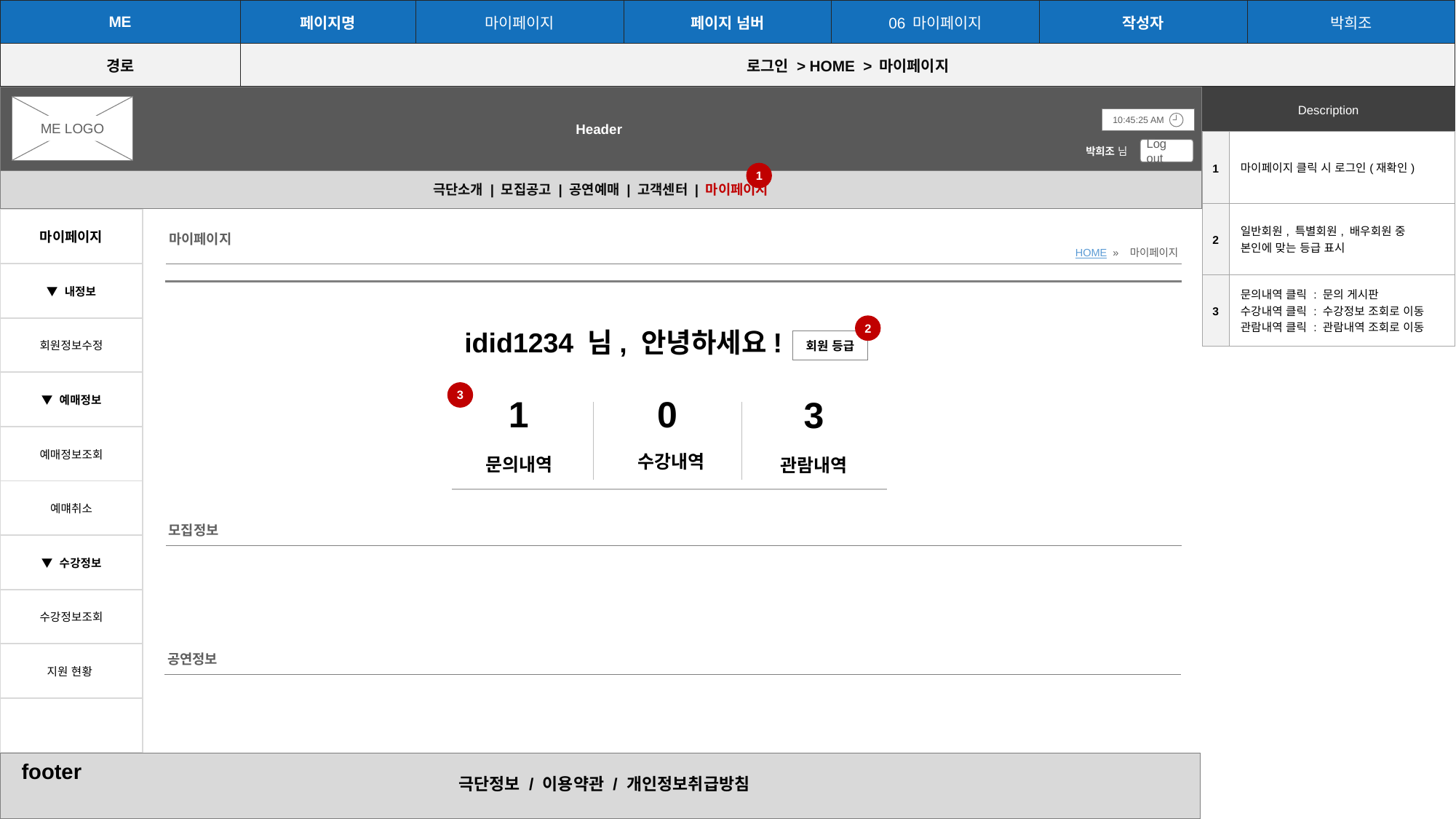

| ME | 페이지명 | 마이페이지 | 페이지 넘버 | 06 마이페이지 | 작성자 | 박희조 |
| --- | --- | --- | --- | --- | --- | --- |
| 경로 | 로그인 > HOME > 마이페이지 |  |  |  |  |  |
Header
| Description |
| --- |

ME LOGO
10:45:25 AM

| 1 | 마이페이지 클릭 시 로그인(재확인) |
| --- | --- |
| 2 | 일반회원, 특별회원, 배우회원 중 본인에 맞는 등급 표시 |
| 3 | 문의내역 클릭 : 문의 게시판 수강내역 클릭 : 수강정보 조회로 이동 관람내역 클릭 : 관람내역 조회로 이동 |
박희조 님
Log out
1
극단소개 | 모집공고 | 공연예매 | 고객센터 | 마이페이지
| 마이페이지 |
| --- |
| ▼ 내정보 |
| 회원정보수정 |
| ▼ 예매정보 |
| 예매정보조회 |
| 예먜취소 |
| ▼ 수강정보 |
| 수강정보조회 |
| 지원 현황 |
|  |
마이페이지
HOME  »   마이페이지
2
idid1234 님, 안녕하세요!
회원 등급
3
0
1
3
수강내역
문의내역
관람내역
모집정보
공연정보

footer
극단정보 / 이용약관 / 개인정보취급방침